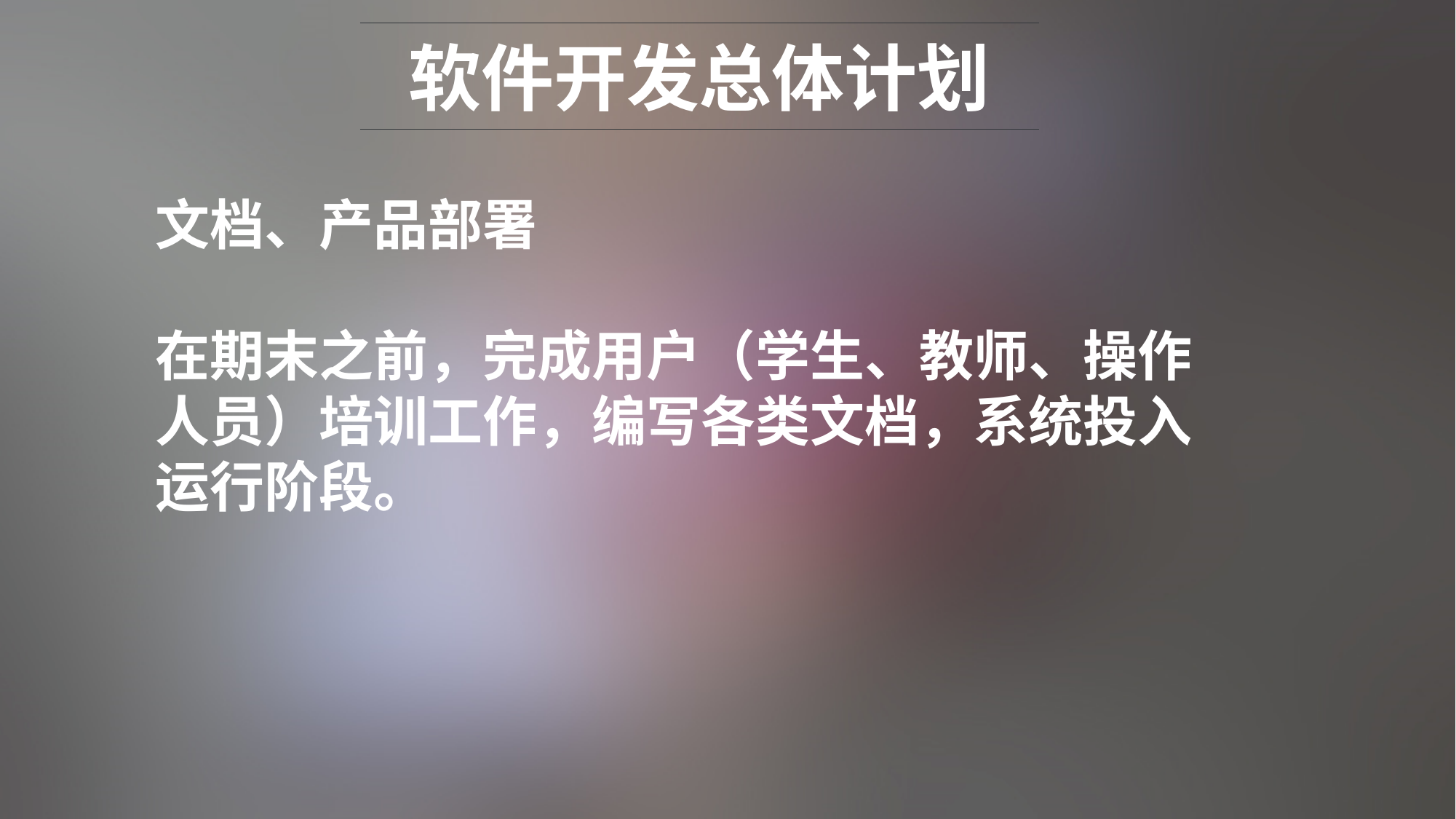

软件开发总体计划
文档、产品部署

在期末之前，完成用户（学生、教师、操作人员）培训工作，编写各类文档，系统投入运行阶段。